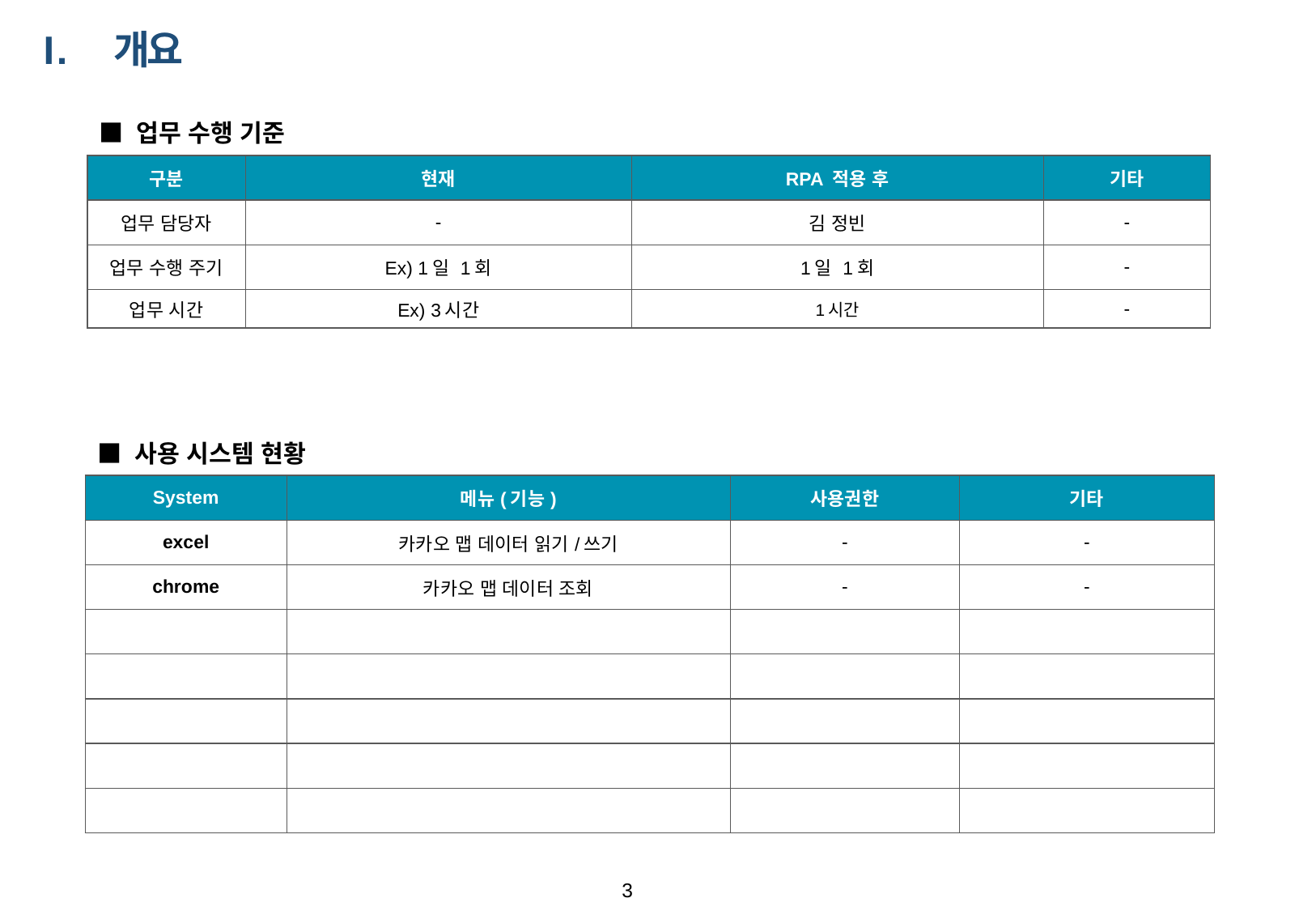

# 개요
■ 업무 수행 기준
| 구분 | 현재 | RPA 적용 후 | 기타 |
| --- | --- | --- | --- |
| 업무 담당자 | - | 김 정빈 | - |
| 업무 수행 주기 | Ex) 1일 1회 | 1일 1회 | - |
| 업무 시간 | Ex) 3시간 | 1시간 | - |
■ 사용 시스템 현황
| System | 메뉴(기능) | 사용권한 | 기타 |
| --- | --- | --- | --- |
| excel | 카카오 맵 데이터 읽기/쓰기 | - | - |
| chrome | 카카오 맵 데이터 조회 | - | - |
|  |  |  |  |
|  |  |  |  |
|  |  |  |  |
|  |  |  |  |
|  |  |  |  |